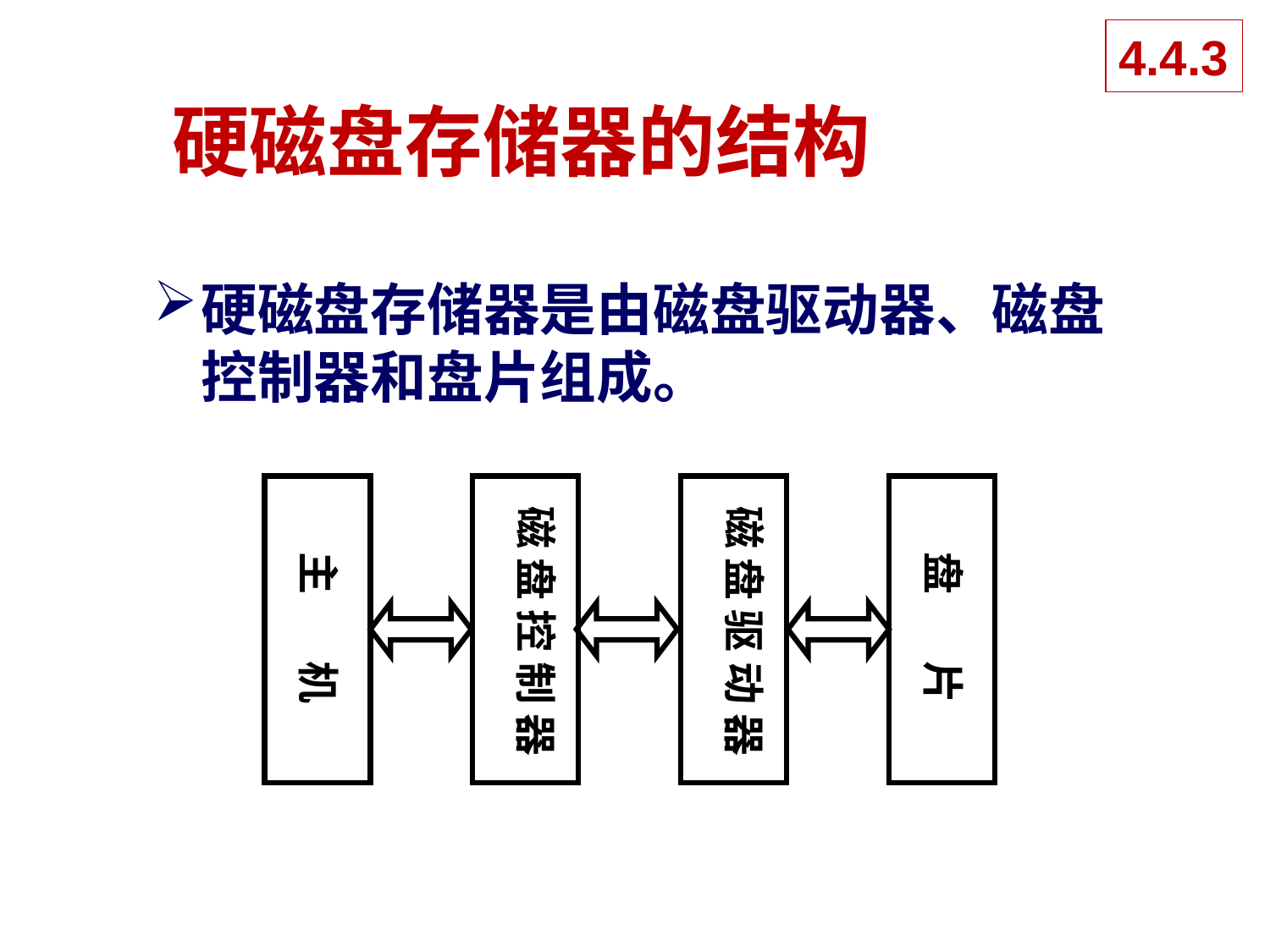

4.4.3
# 硬磁盘存储器的结构
硬磁盘存储器是由磁盘驱动器、磁盘控制器和盘片组成。

主       机

磁 盘 控 制 器

磁 盘 驱 动 器

盘       片